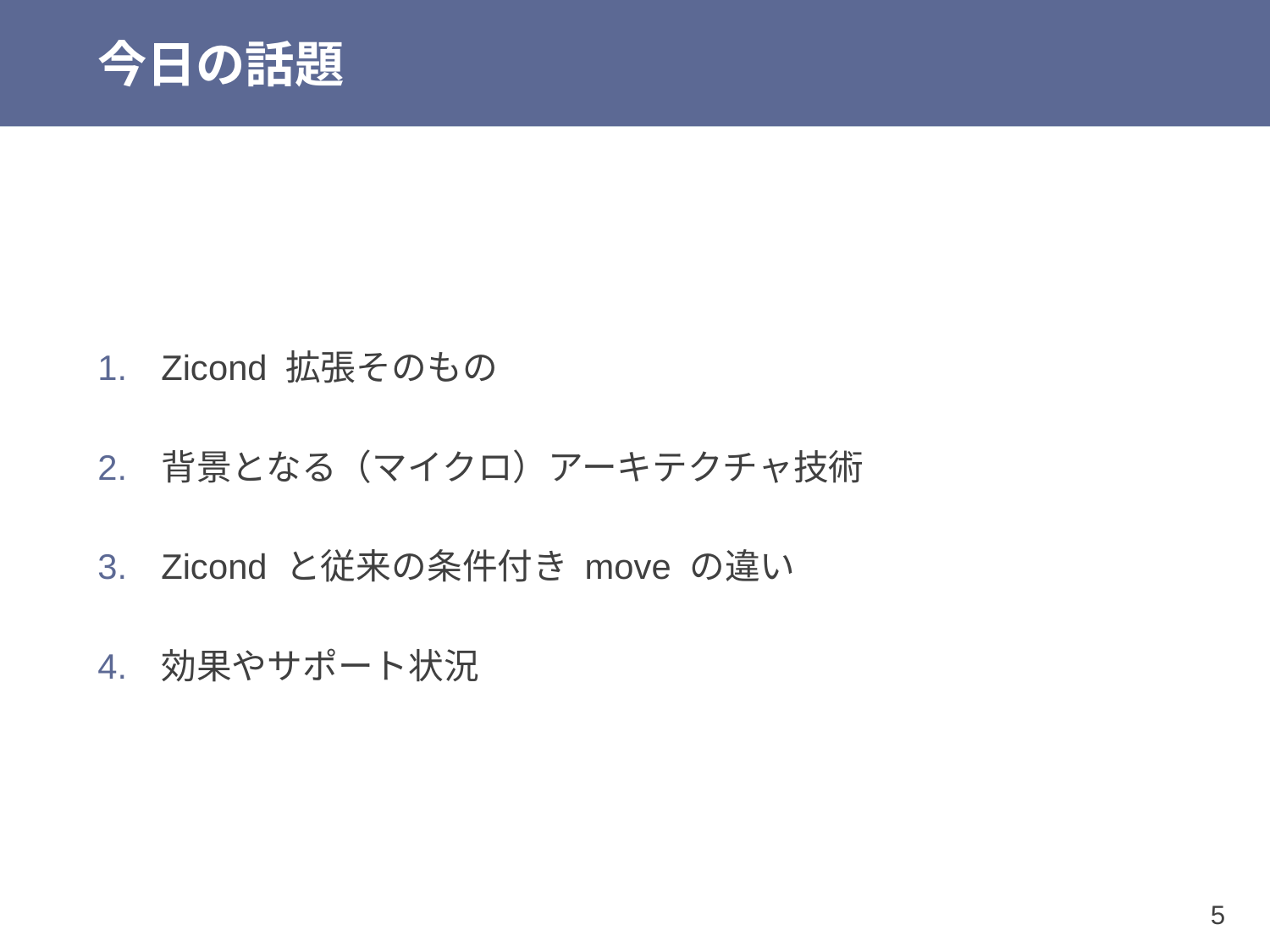

# 今日の話題
Zicond 拡張そのもの
背景となる（マイクロ）アーキテクチャ技術
Zicond と従来の条件付き move の違い
効果やサポート状況